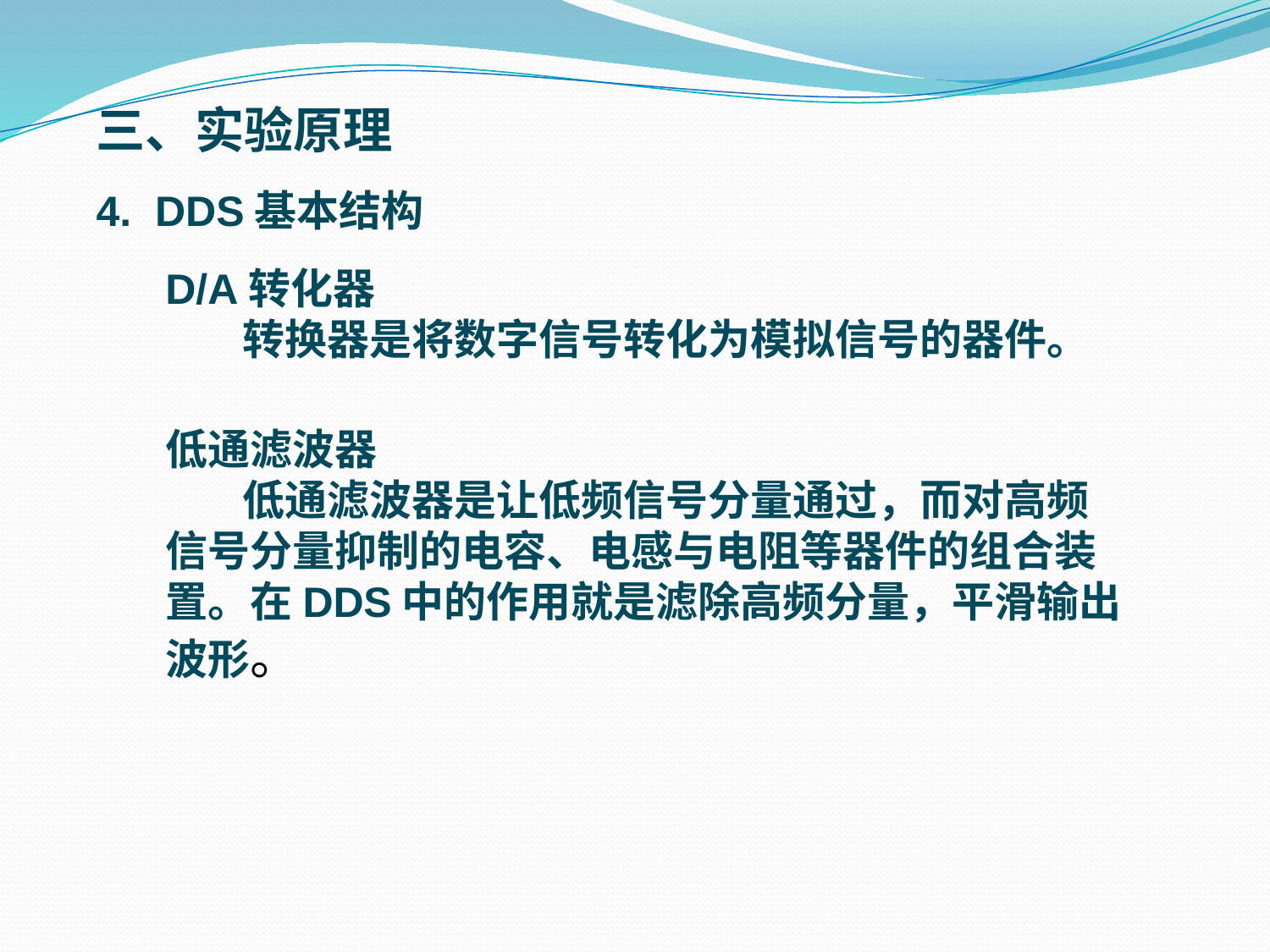

三、实验原理
4.  DDS基本结构
D/A转化器
       转换器是将数字信号转化为模拟信号的器件。

低通滤波器
       低通滤波器是让低频信号分量通过，而对高频信号分量抑制的电容、电感与电阻等器件的组合装置。在DDS中的作用就是滤除高频分量，平滑输出波形。